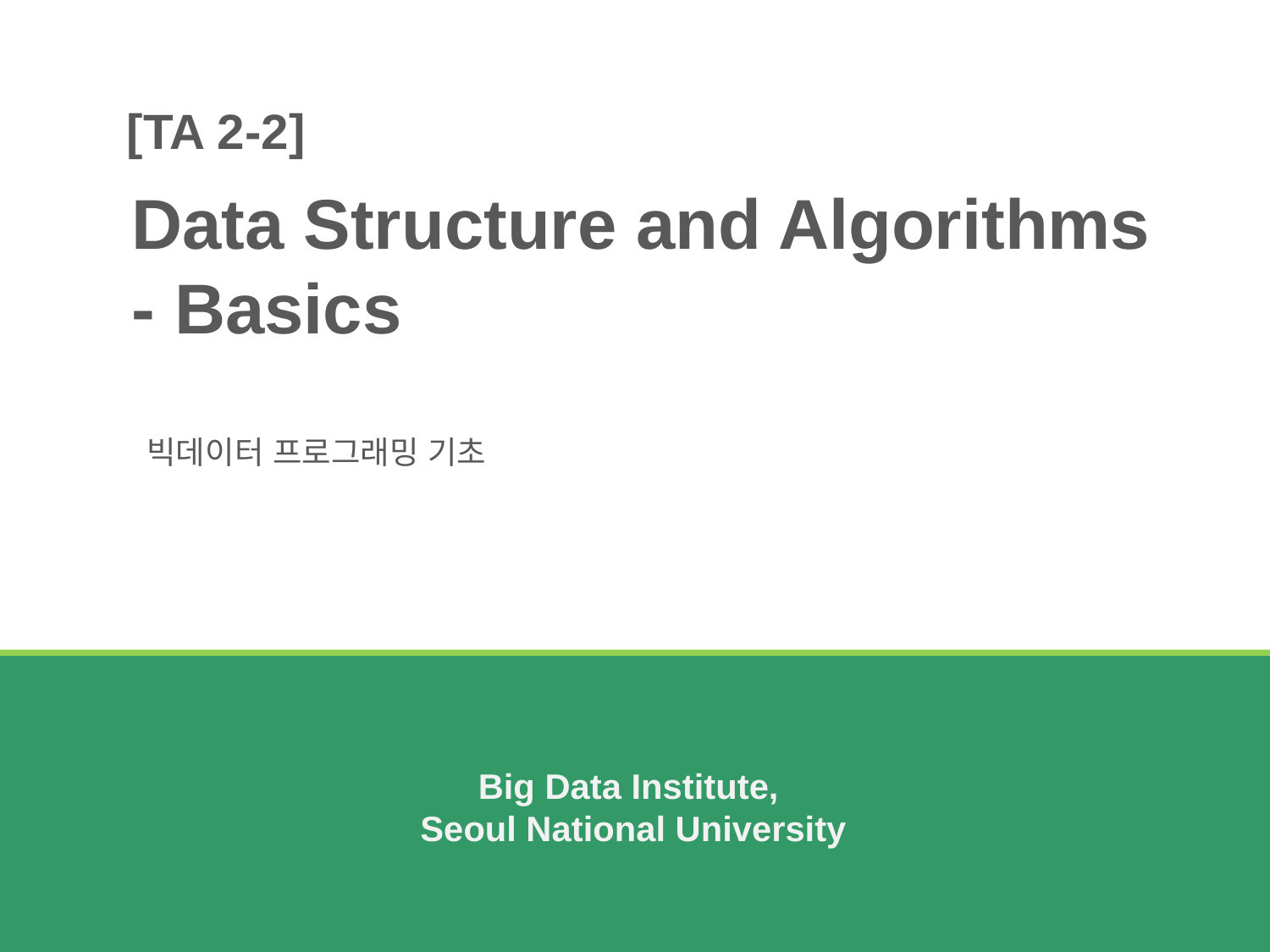

[TA 2-2]
Data Structure and Algorithms
- Basics
빅데이터 프로그래밍 기초

Big Data Institute,
Seoul National University